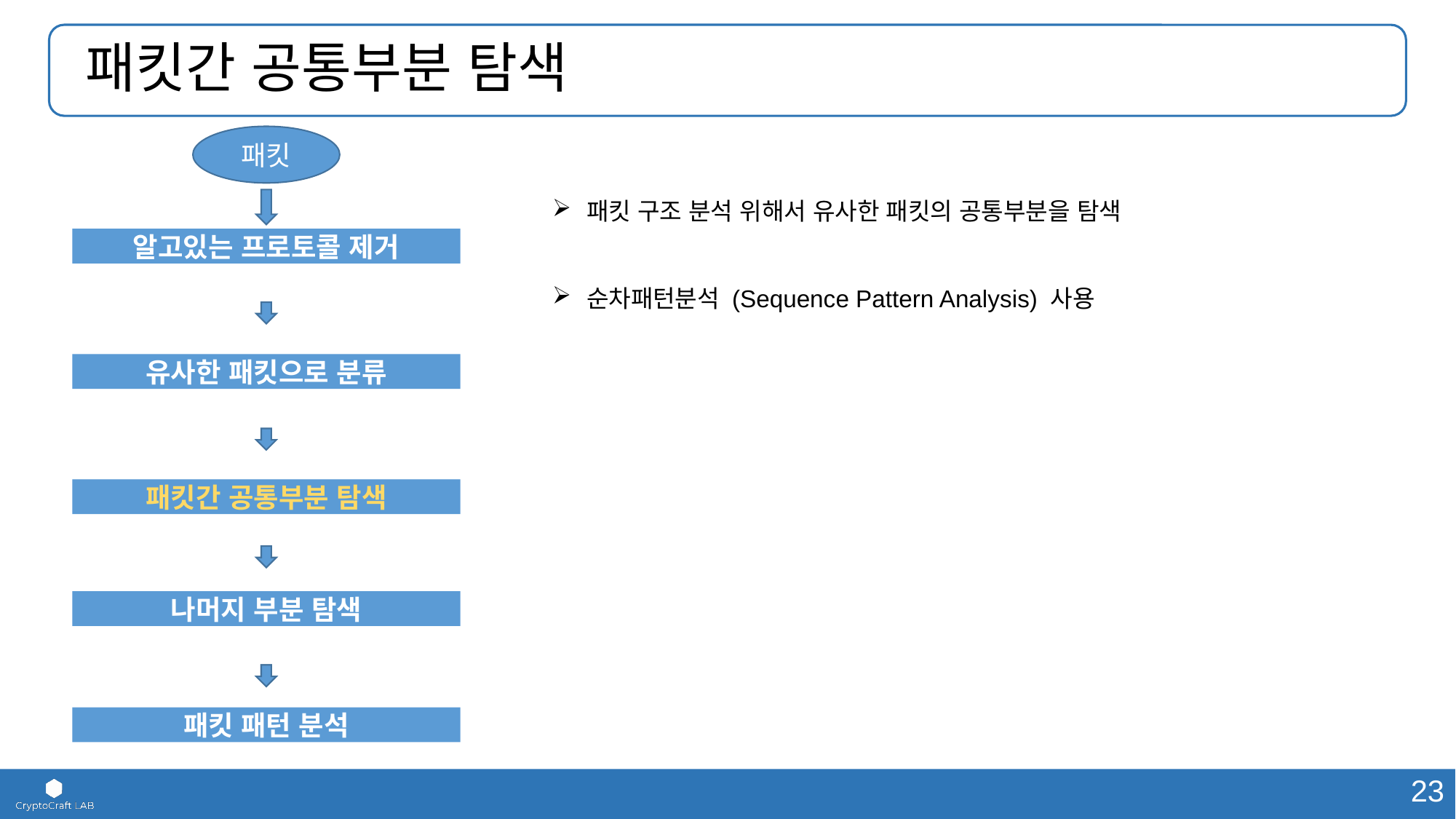

# 패킷간 공통부분 탐색
패킷

패킷 구조 분석 위해서 유사한 패킷의 공통부분을 탐색

순차패턴분석 (Sequence Pattern Analysis) 사용
알고있는 프로토콜 제거

유사한 패킷으로 분류

패킷간 공통부분 탐색

나머지 부분 탐색

패킷 패턴 분석